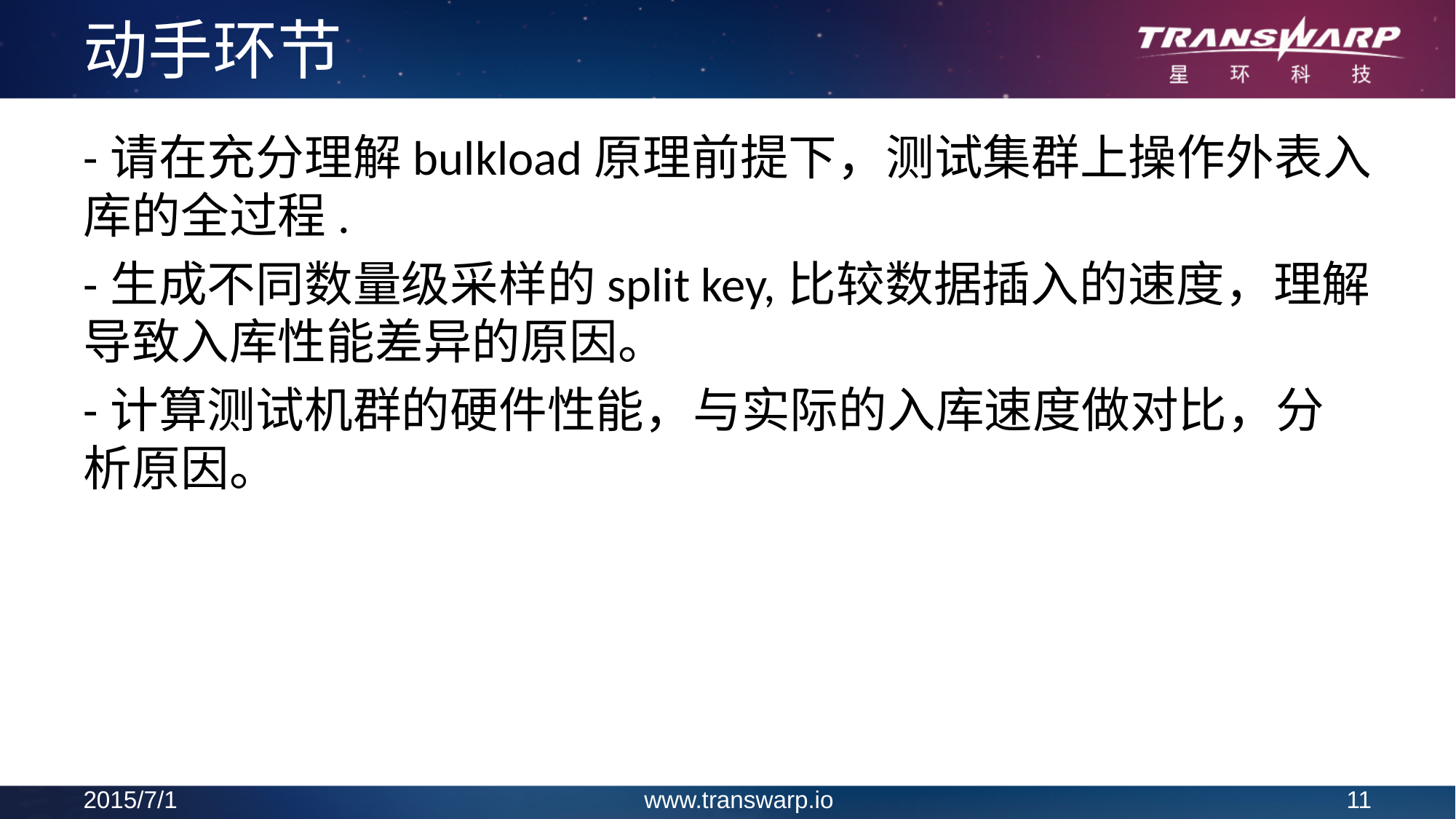

# 动手环节
-请在充分理解bulkload原理前提下，测试集群上操作外表入库的全过程.
-生成不同数量级采样的split key,比较数据插入的速度，理解导致入库性能差异的原因。
-计算测试机群的硬件性能，与实际的入库速度做对比，分析原因。